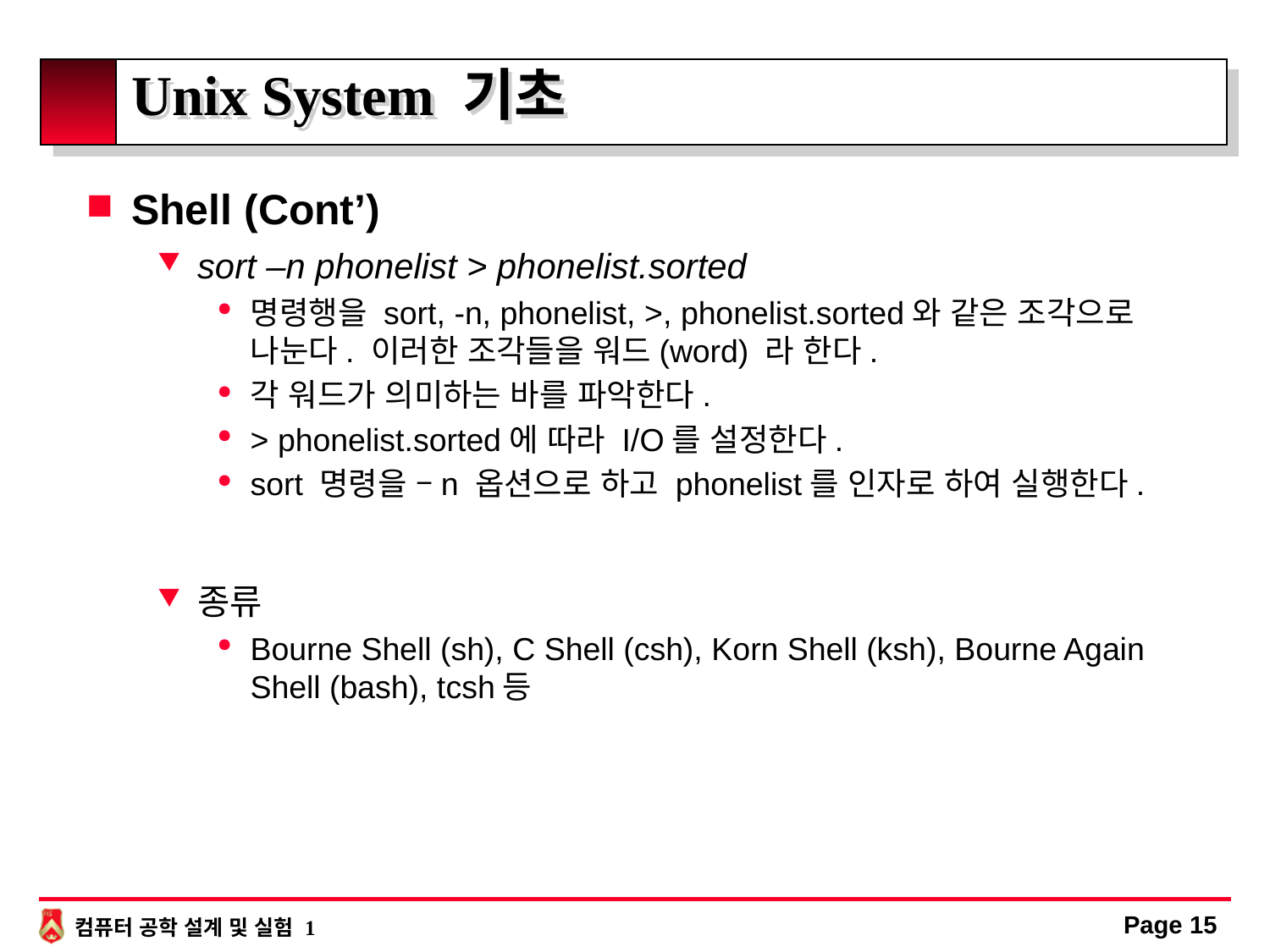

# Unix System 기초
Shell (Cont’)
sort –n phonelist > phonelist.sorted
명령행을 sort, -n, phonelist, >, phonelist.sorted와 같은 조각으로 나눈다. 이러한 조각들을 워드(word) 라 한다.
각 워드가 의미하는 바를 파악한다.
> phonelist.sorted에 따라 I/O를 설정한다.
sort 명령을 –n 옵션으로 하고 phonelist를 인자로 하여 실행한다.

종류
Bourne Shell (sh), C Shell (csh), Korn Shell (ksh), Bourne Again Shell (bash), tcsh등
Page 15